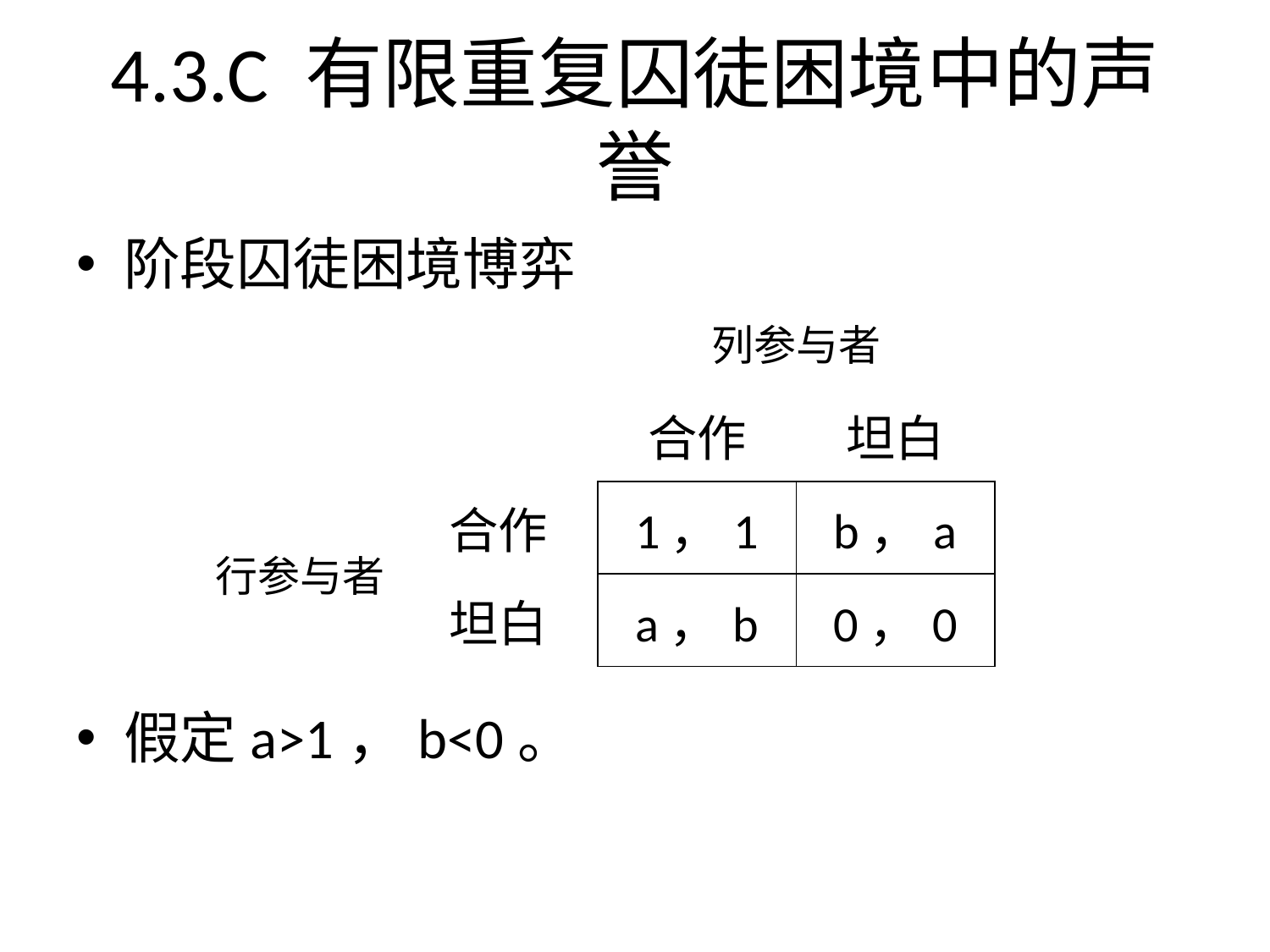

4.3.C 有限重复囚徒困境中的声誉
阶段囚徒困境博弈

假定a>1，b<0。
|  |  | 列参与者 |  |
| --- | --- | --- | --- |
|  |  | 合作 | 坦白 |
| 行参与者 | 合作 | 1，1 | b，a |
|  | 坦白 | a，b | 0，0 |